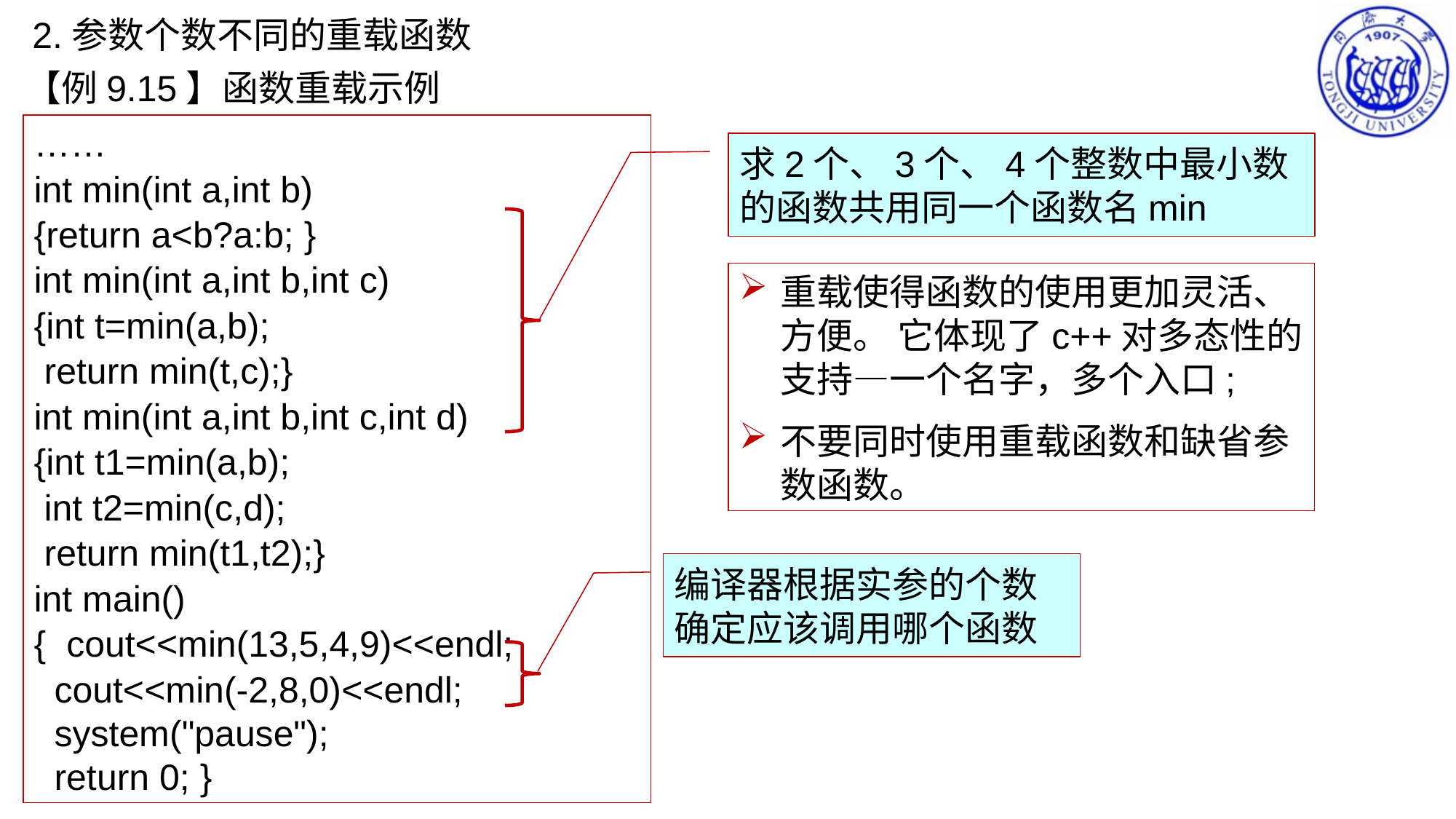

2.参数个数不同的重载函数
【例9.15】函数重载示例
……
int min(int a,int b)
{return a<b?a:b; }
int min(int a,int b,int c)
{int t=min(a,b);
 return min(t,c);}
int min(int a,int b,int c,int d)
{int t1=min(a,b);
 int t2=min(c,d);
 return min(t1,t2);}
int main()
{  cout<<min(13,5,4,9)<<endl;
  cout<<min(-2,8,0)<<endl;
  system("pause");
  return 0; }
求2个、3个、4个整数中最小数的函数共用同一个函数名min

重载使得函数的使用更加灵活、方便。 它体现了c++对多态性的支持—一个名字，多个入口;
不要同时使用重载函数和缺省参数函数。
编译器根据实参的个数确定应该调用哪个函数